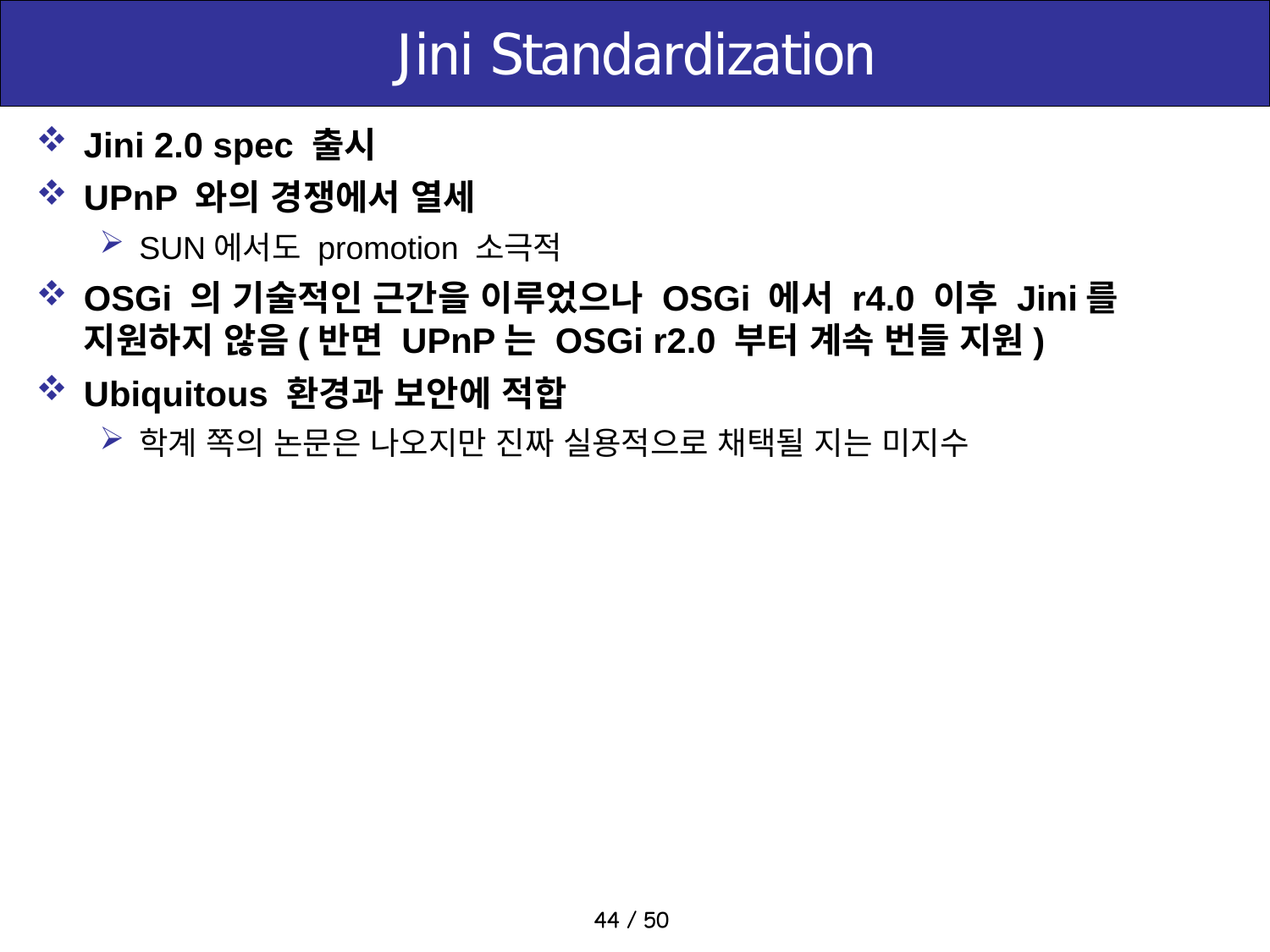

# Jini Standardization
Jini 2.0 spec 출시
UPnP 와의 경쟁에서 열세
SUN에서도 promotion 소극적
OSGi 의 기술적인 근간을 이루었으나 OSGi 에서 r4.0 이후 Jini를 지원하지 않음(반면 UPnP는 OSGi r2.0 부터 계속 번들 지원)
Ubiquitous 환경과 보안에 적합
학계 쪽의 논문은 나오지만 진짜 실용적으로 채택될 지는 미지수
44 / 50